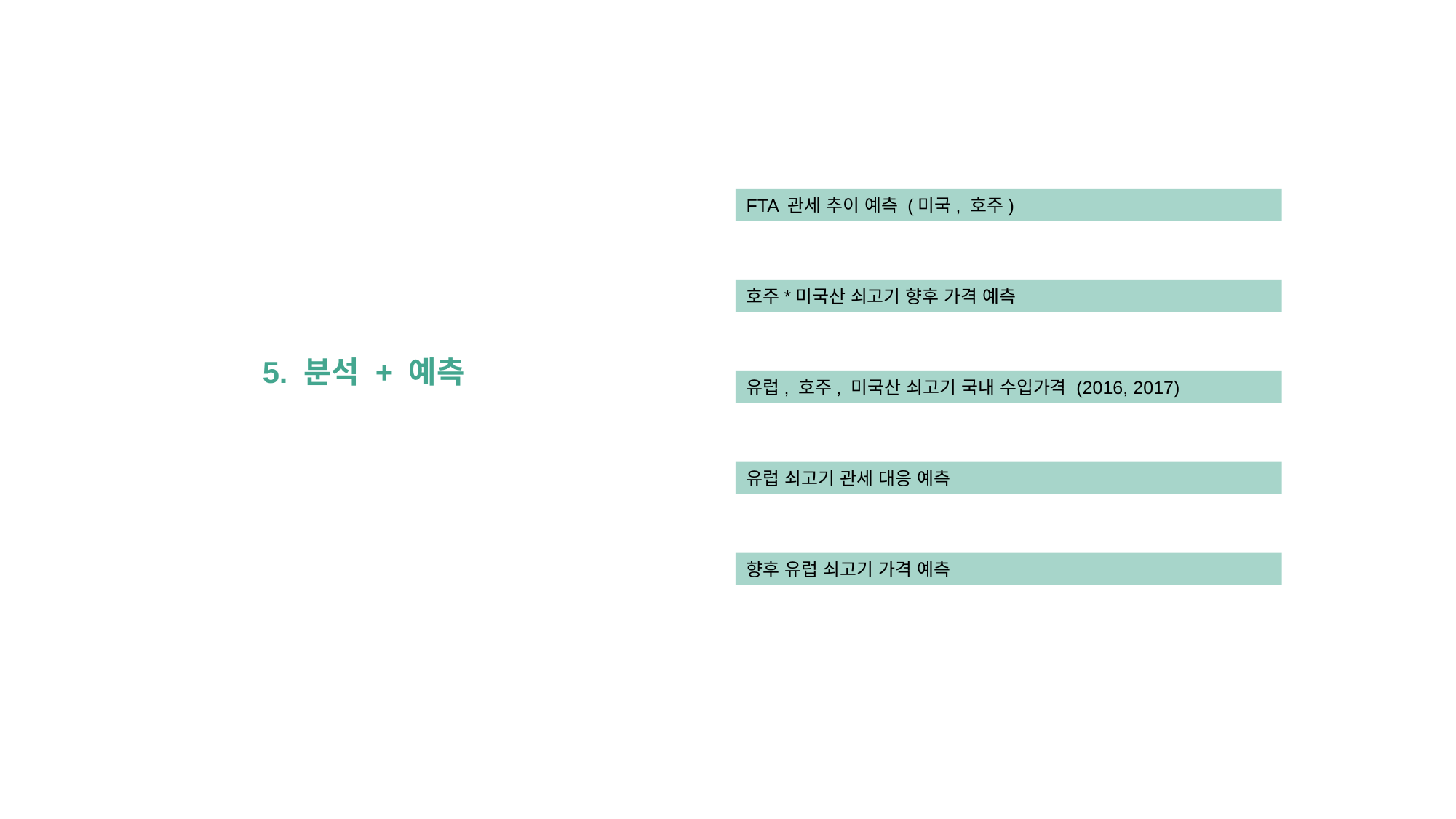

FTA 관세 추이 예측 (미국, 호주)
호주*미국산 쇠고기 향후 가격 예측
5. 분석 + 예측
유럽, 호주, 미국산 쇠고기 국내 수입가격 (2016, 2017)
유럽 쇠고기 관세 대응 예측
향후 유럽 쇠고기 가격 예측